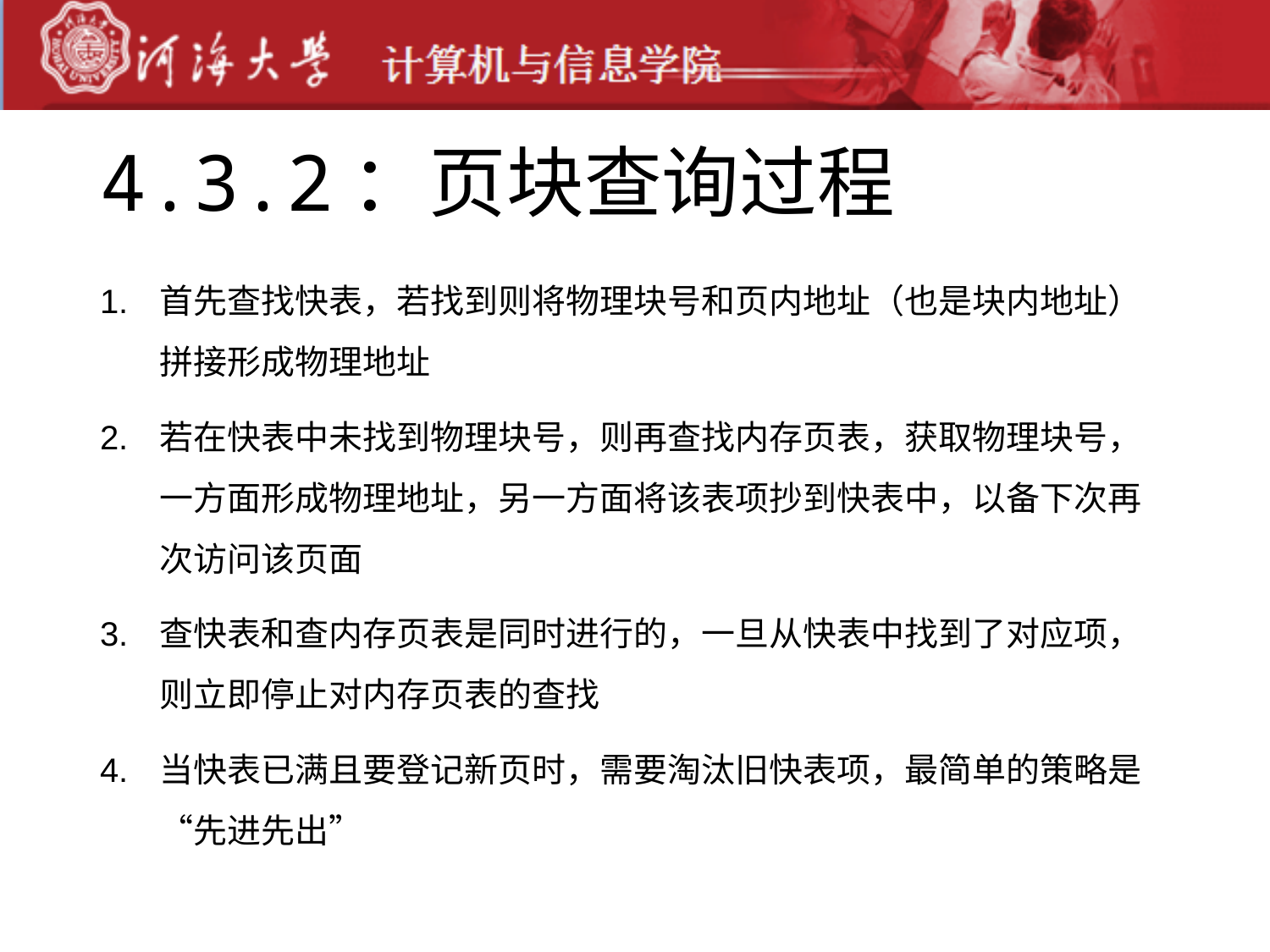

# 4.3.2：页块查询过程
首先查找快表，若找到则将物理块号和页内地址（也是块内地址）拼接形成物理地址
若在快表中未找到物理块号，则再查找内存页表，获取物理块号，一方面形成物理地址，另一方面将该表项抄到快表中，以备下次再次访问该页面
查快表和查内存页表是同时进行的，一旦从快表中找到了对应项，则立即停止对内存页表的查找
当快表已满且要登记新页时，需要淘汰旧快表项，最简单的策略是“先进先出”